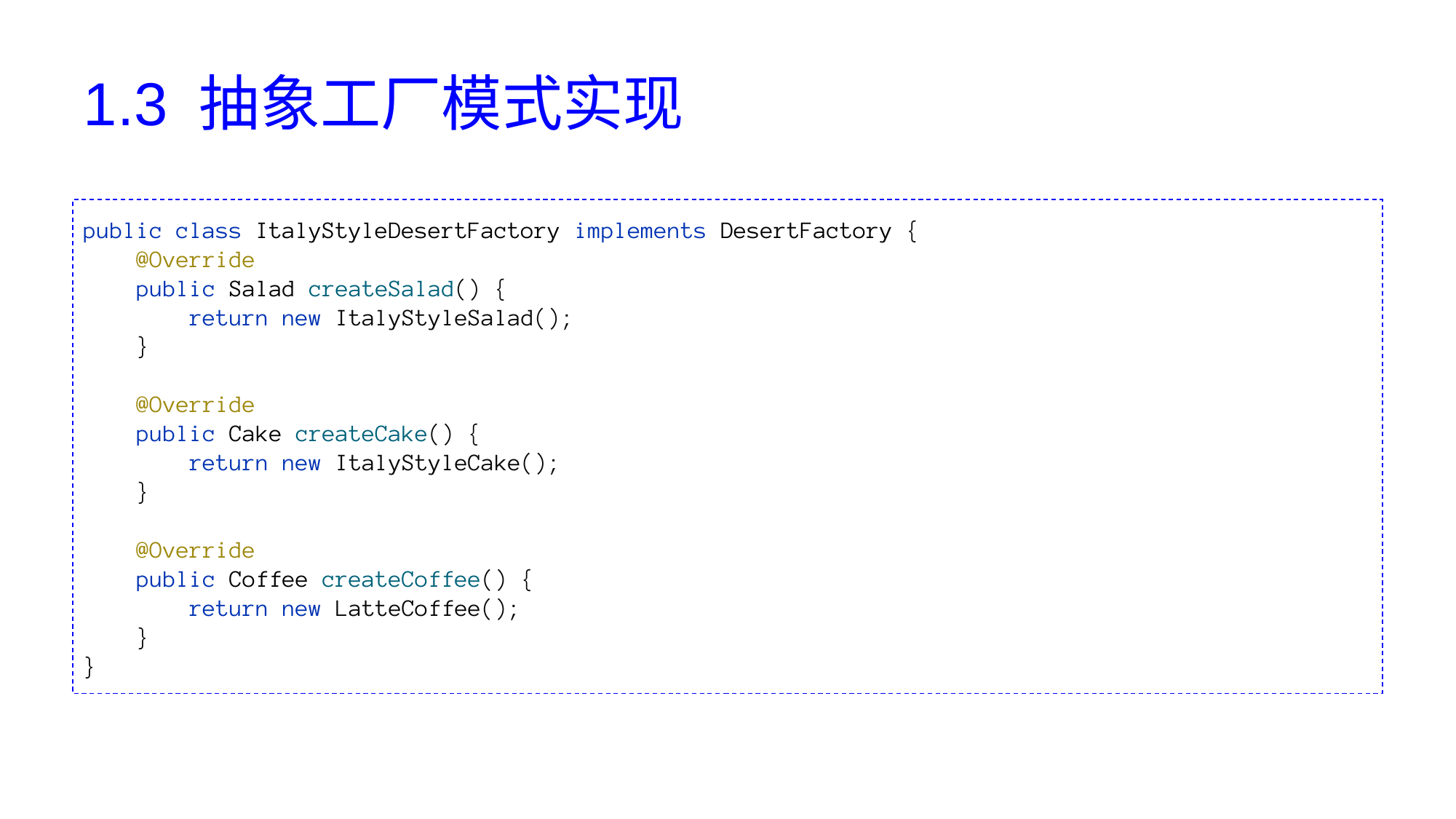

# 1.3 抽象工厂模式实现
public class ItalyStyleDesertFactory implements DesertFactory {
    @Override
    public Salad createSalad() {
        return new ItalyStyleSalad();
    }
    @Override
    public Cake createCake() {
        return new ItalyStyleCake();
    }
    @Override
    public Coffee createCoffee() {
        return new LatteCoffee();
    }
}
12